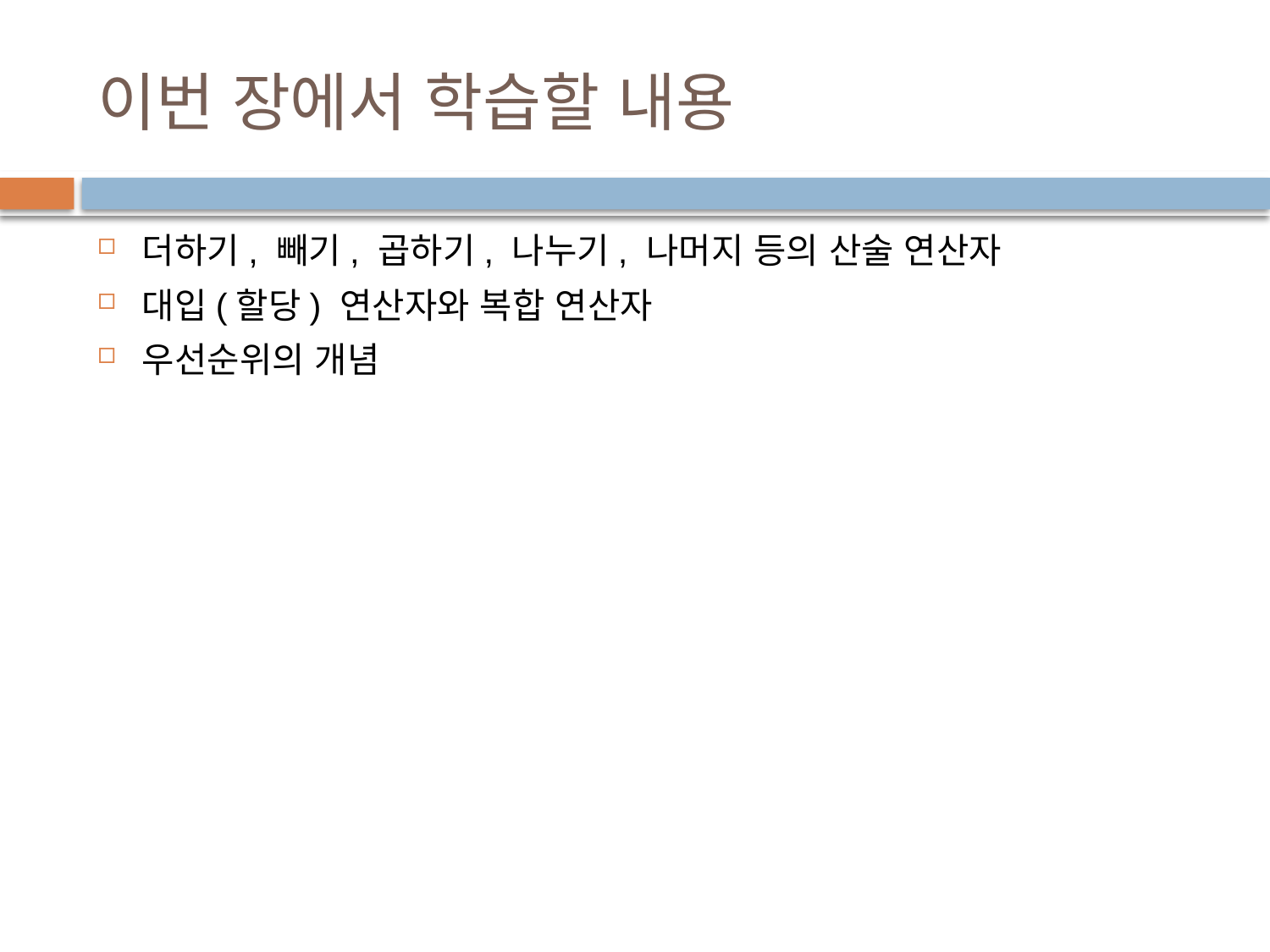

# 이번 장에서 학습할 내용
더하기, 빼기, 곱하기, 나누기, 나머지 등의 산술 연산자
대입(할당) 연산자와 복합 연산자
우선순위의 개념